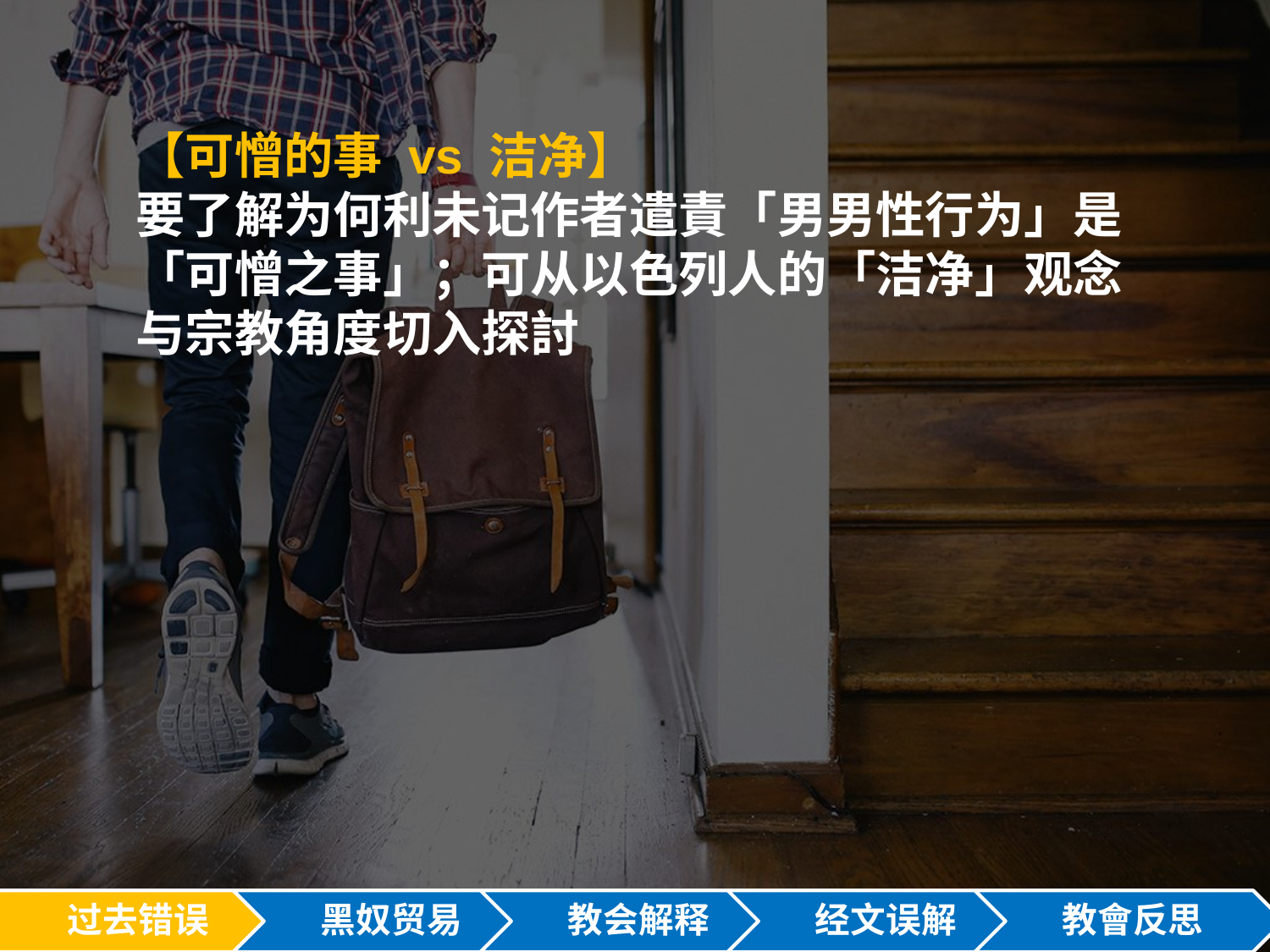

【可憎的事 vs 洁净】
要了解为何利未记作者遣責「男男性行为」是「可憎之事」；可从以色列人的「洁净」观念与宗教角度切入探討
过去错误
黑奴贸易
教会解释
经文误解
教會反思